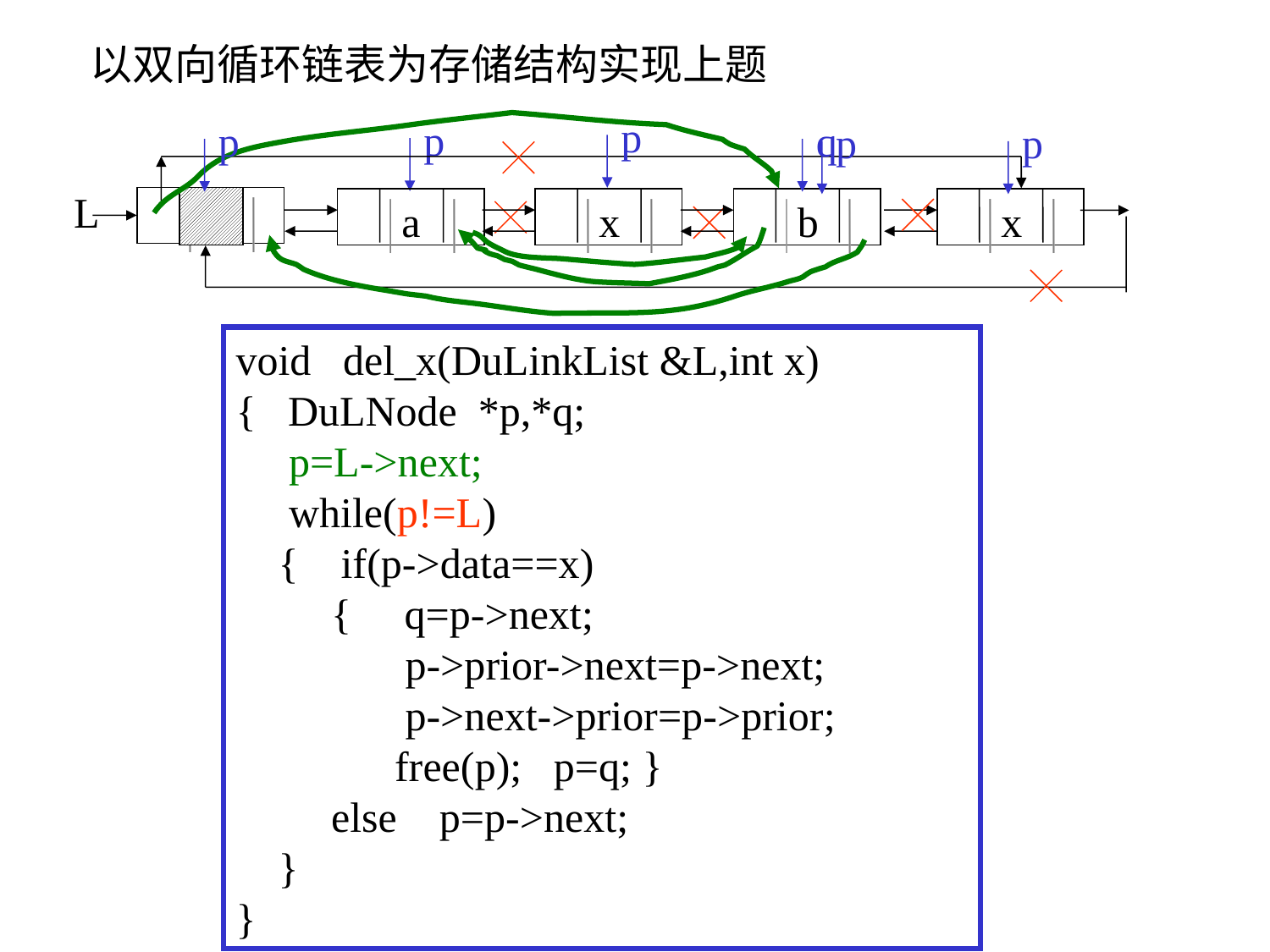

以双向循环链表为存储结构实现上题

p

p

p

q

p

p

L

a

x

b

x

void   del_x(DuLinkList &L,int x)
{   DuLNode  *p,*q;
     p=L->next;
     while(p!=L)
    {    if(p->data==x)
         {     q=p->next;
                p->prior->next=p->next;
                p->next->prior=p->prior;
               free(p);   p=q; }
         else    p=p->next;
    }
}